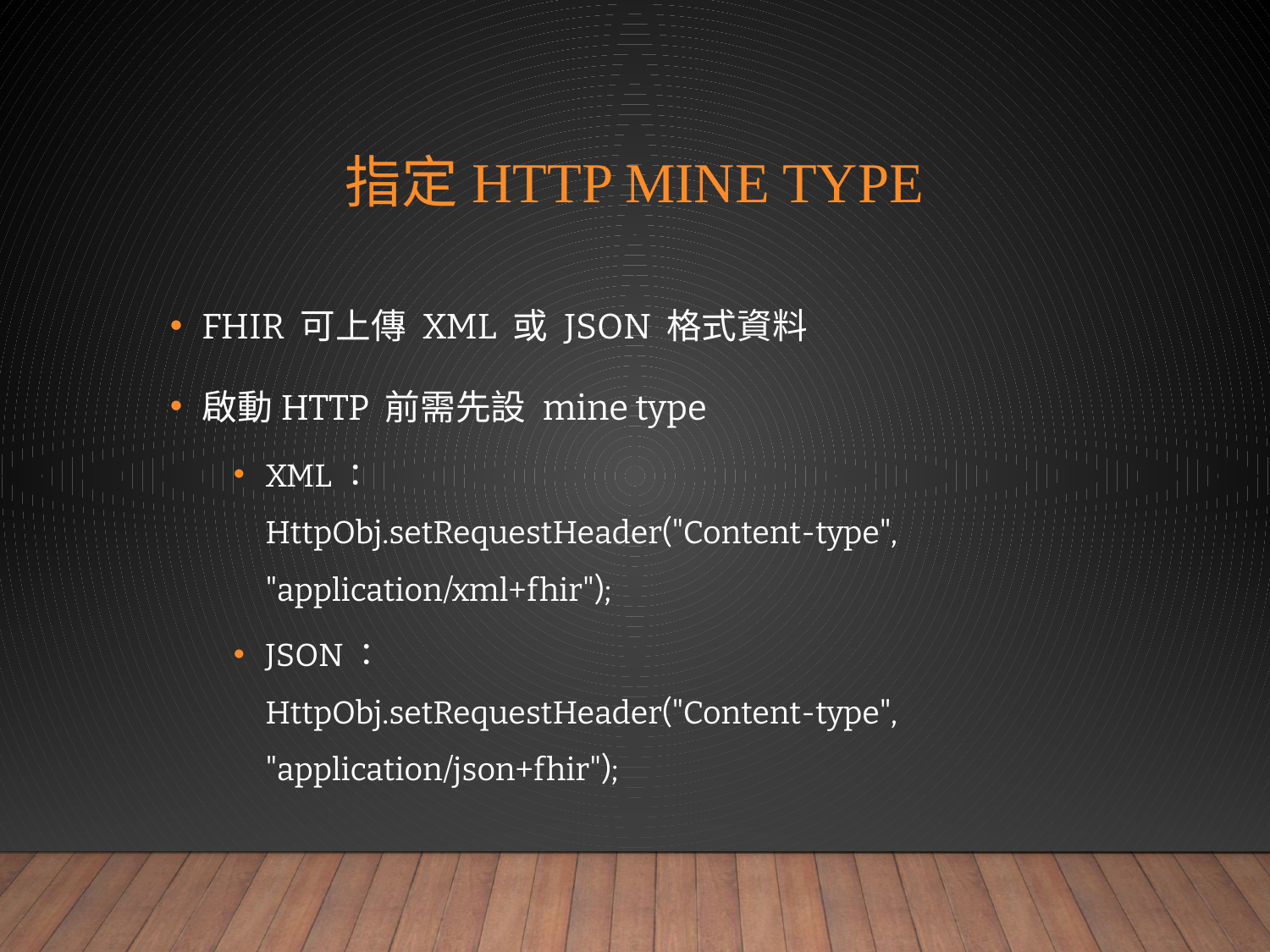

# 指定HTTP mine type
FHIR 可上傳 XML 或 JSON 格式資料
啟動HTTP 前需先設 mine type
XML：
HttpObj.setRequestHeader("Content-type", "application/xml+fhir");
JSON：
HttpObj.setRequestHeader("Content-type", "application/json+fhir");